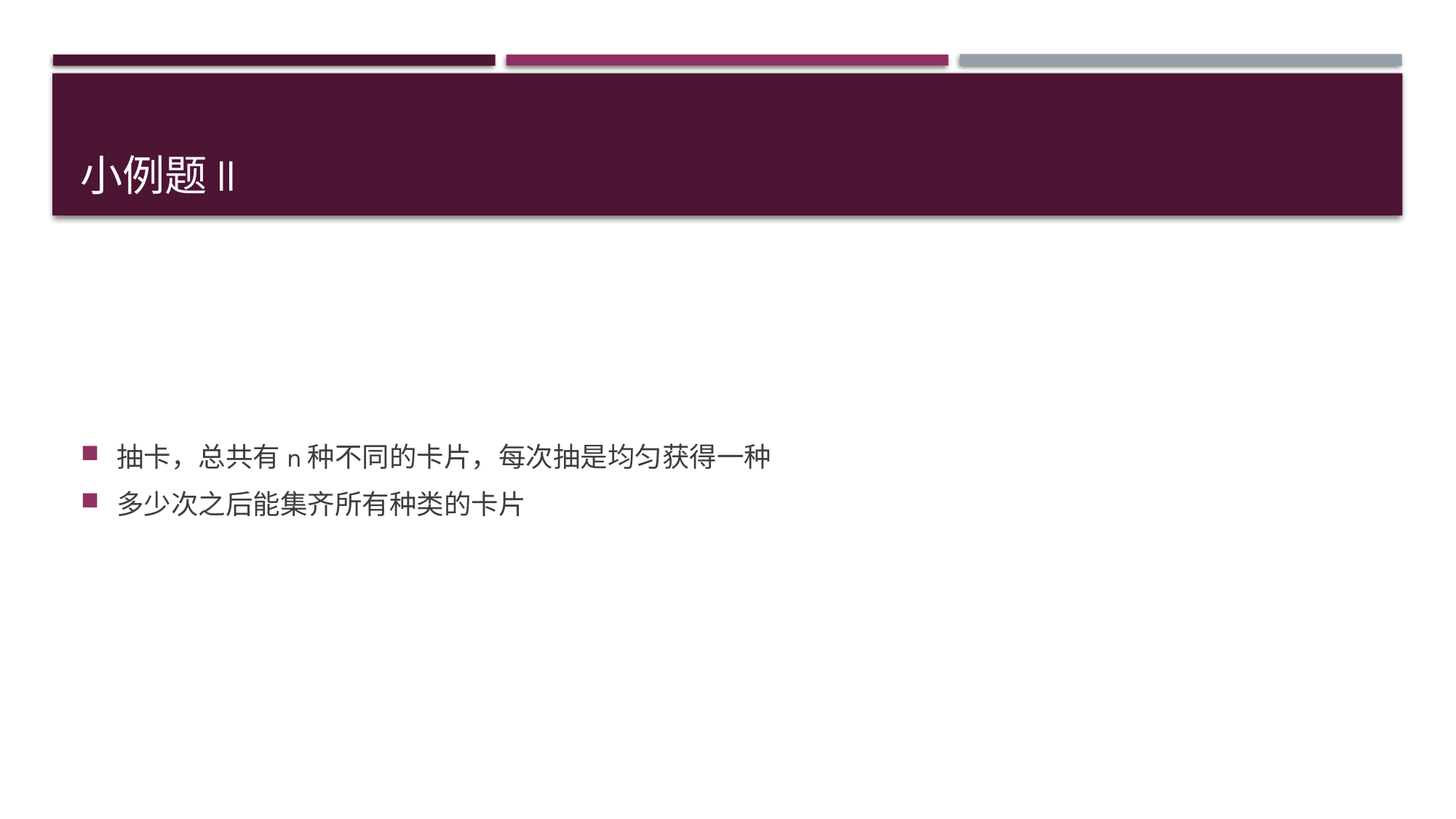

# 小例题II
抽卡，总共有n种不同的卡片，每次抽是均匀获得一种
多少次之后能集齐所有种类的卡片